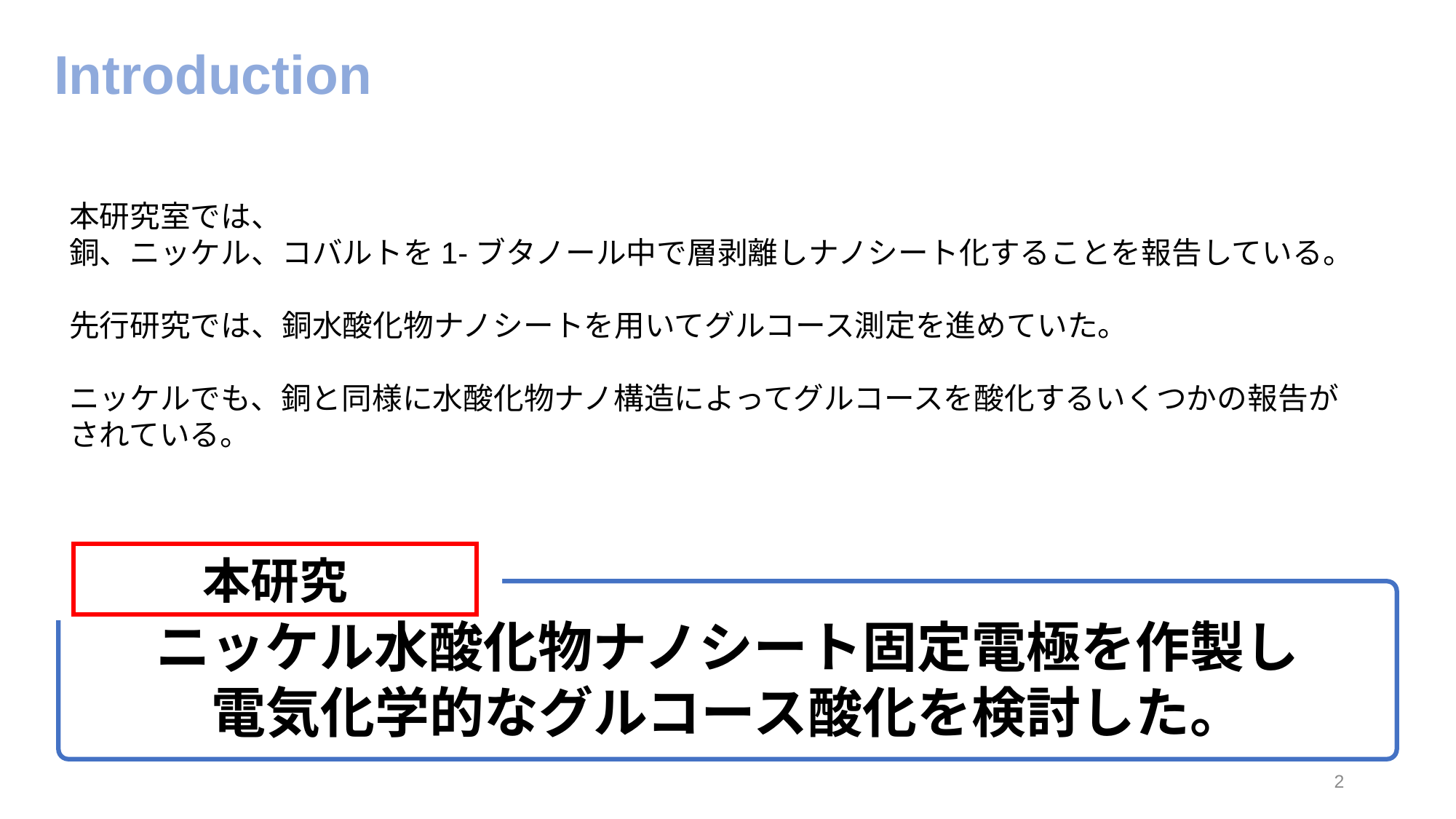

# Introduction
本研究室では、
銅、ニッケル、コバルトを1-ブタノール中で層剥離しナノシート化することを報告している。

先行研究では、銅水酸化物ナノシートを用いてグルコース測定を進めていた。

ニッケルでも、銅と同様に水酸化物ナノ構造によってグルコースを酸化するいくつかの報告がされている。

ニッケル水酸化物ナノシート固定電極を作製し
電気化学的なグルコース酸化を検討した。
本研究
2